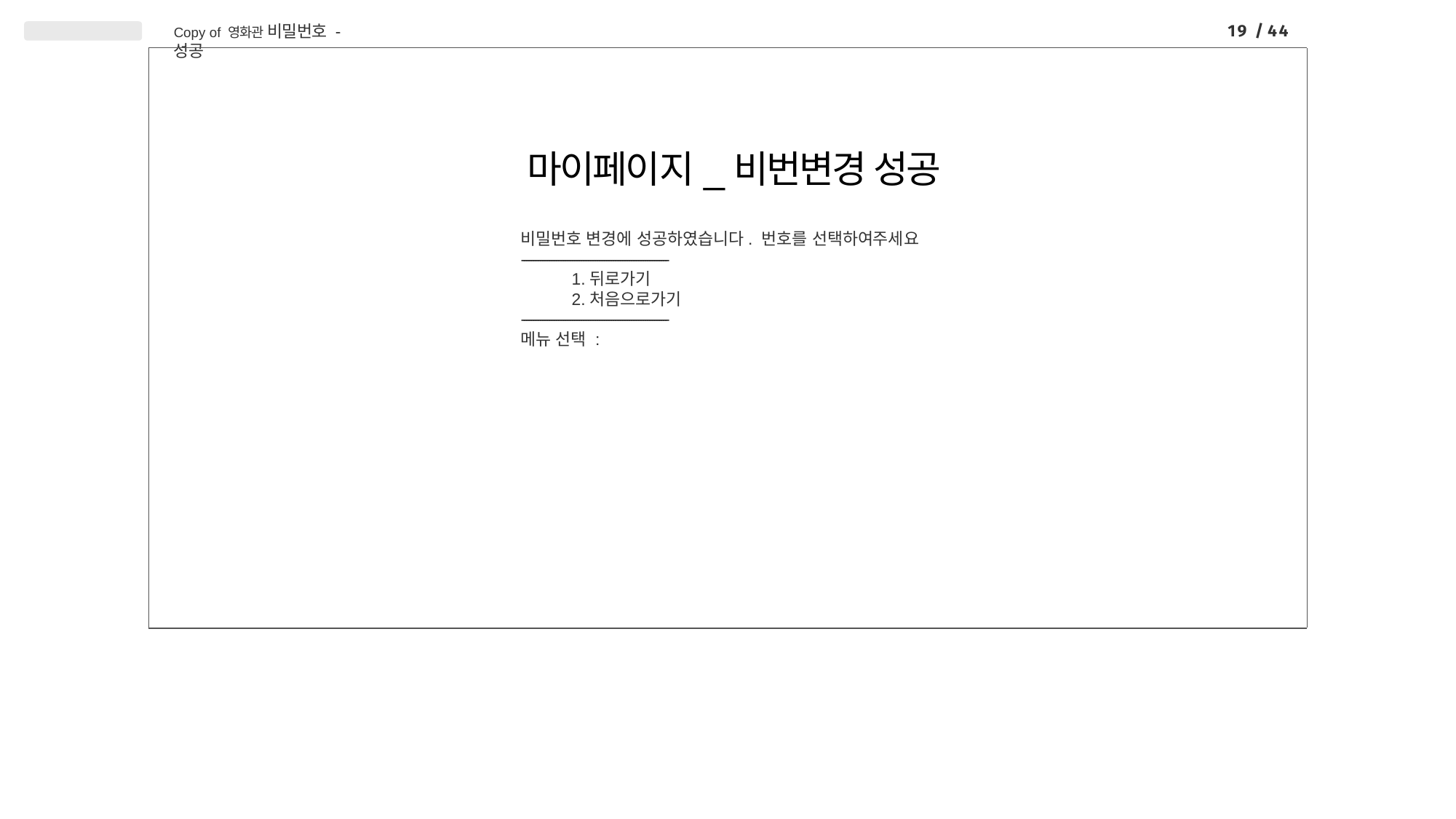

19 / 44
Copy of 영화관 비밀번호 - 성공

# 마이페이지_비번변경 성공
비밀번호 변경에 성공하였습니다. 번호를 선택하여주세요
----------------------------------------------------------------
뒤로가기
처음으로가기
----------------------------------------------------------------
메뉴 선택 :